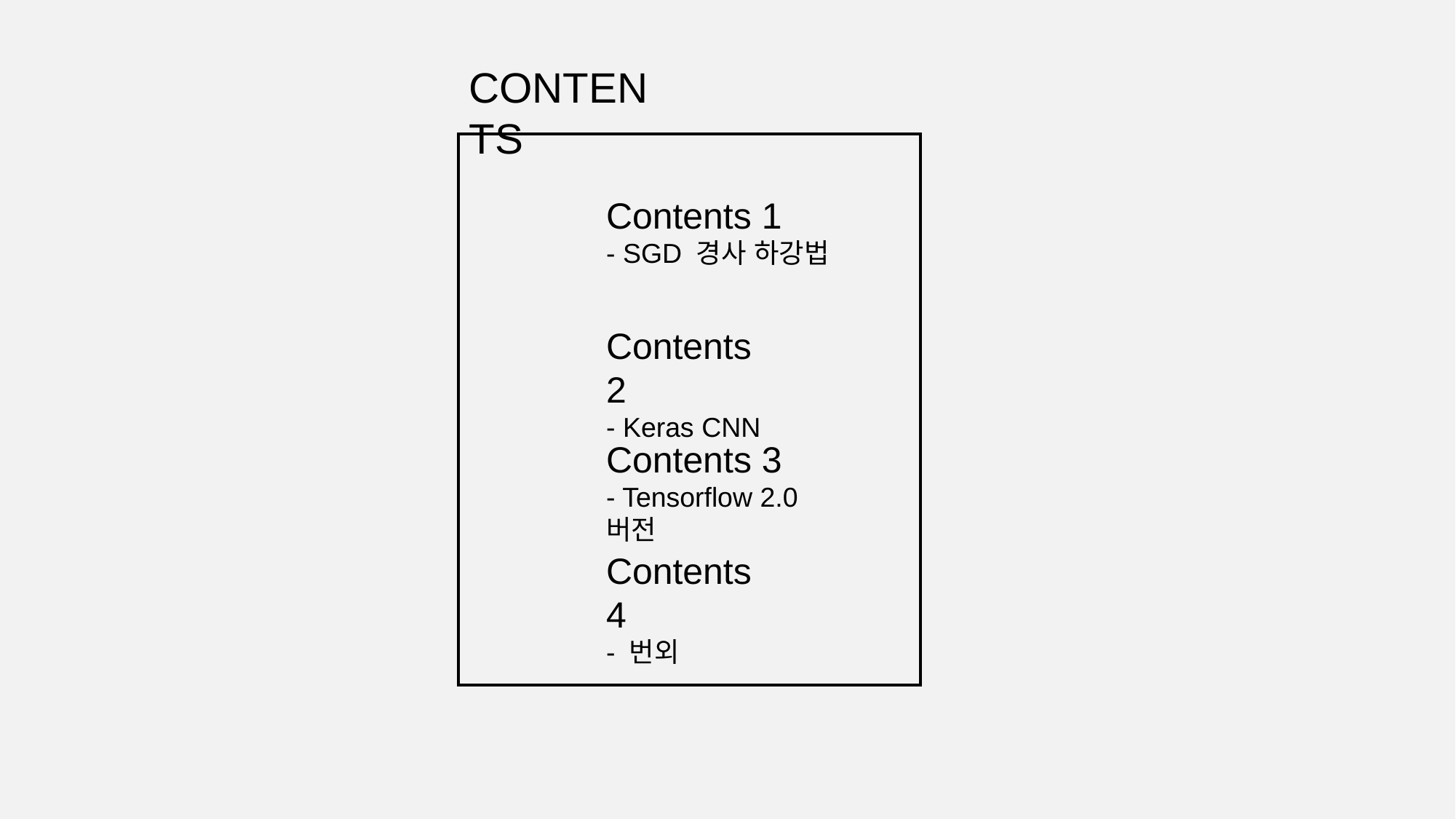

CONTENTS

Contents 1
- SGD 경사 하강법
Contents 2
- Keras CNN
Contents 3
- Tensorflow 2.0버전
Contents 4
- 번외